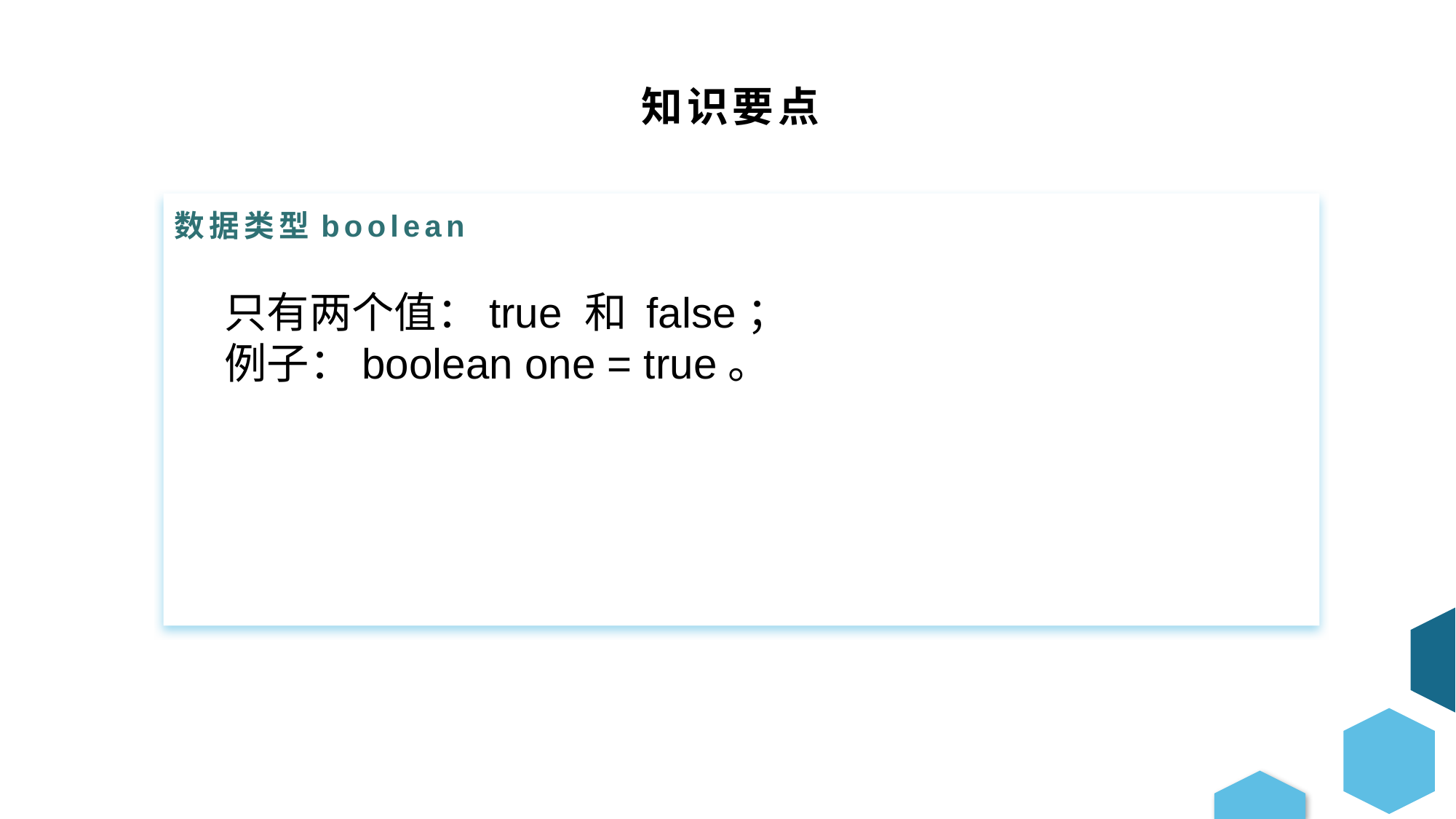

知识要点

数据类型boolean
只有两个值：true 和 false；
例子：boolean one = true。